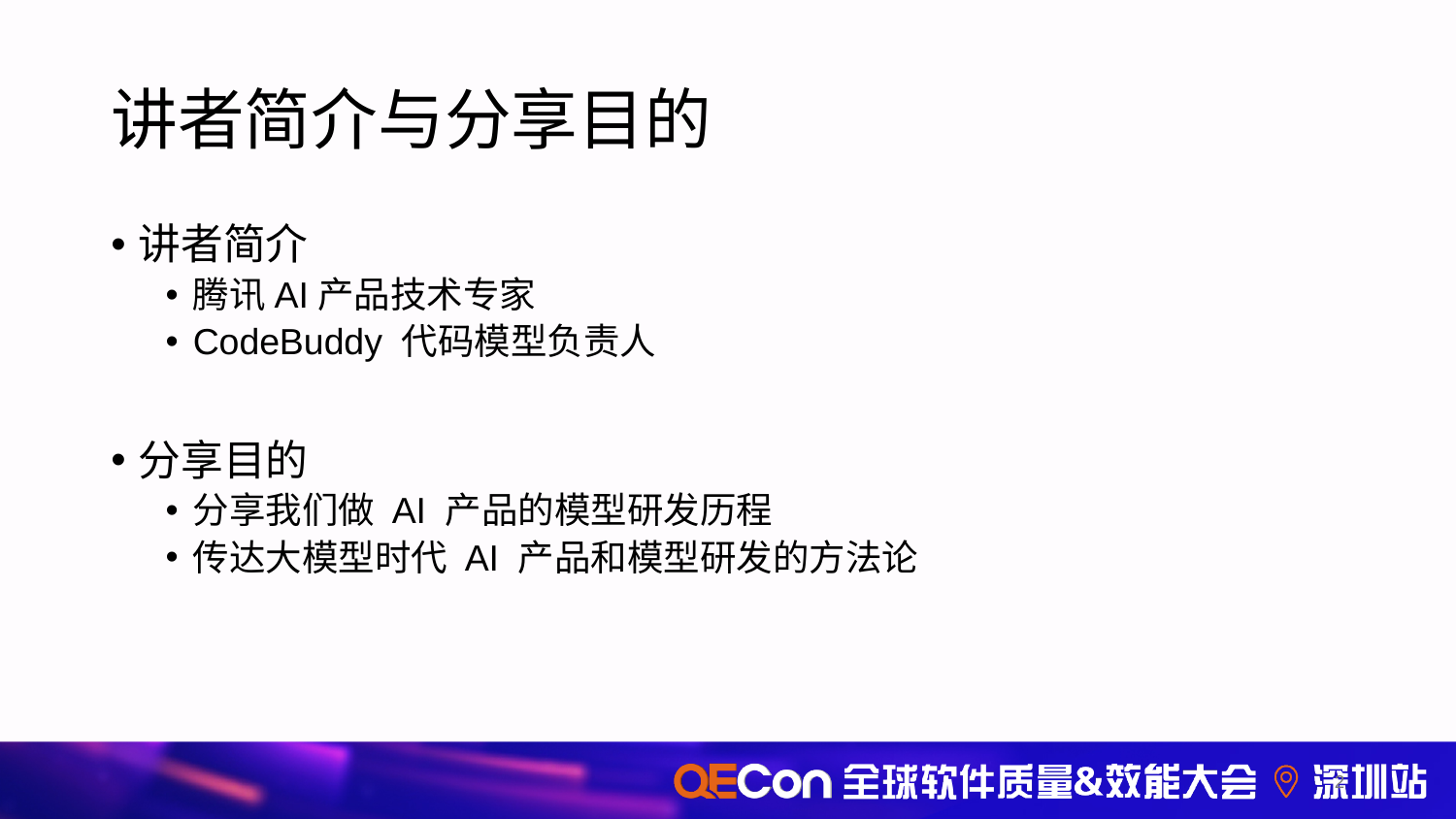

# 讲者简介与分享目的
讲者简介
腾讯AI产品技术专家
CodeBuddy 代码模型负责人

分享目的
分享我们做 AI 产品的模型研发历程
传达大模型时代 AI 产品和模型研发的方法论

2